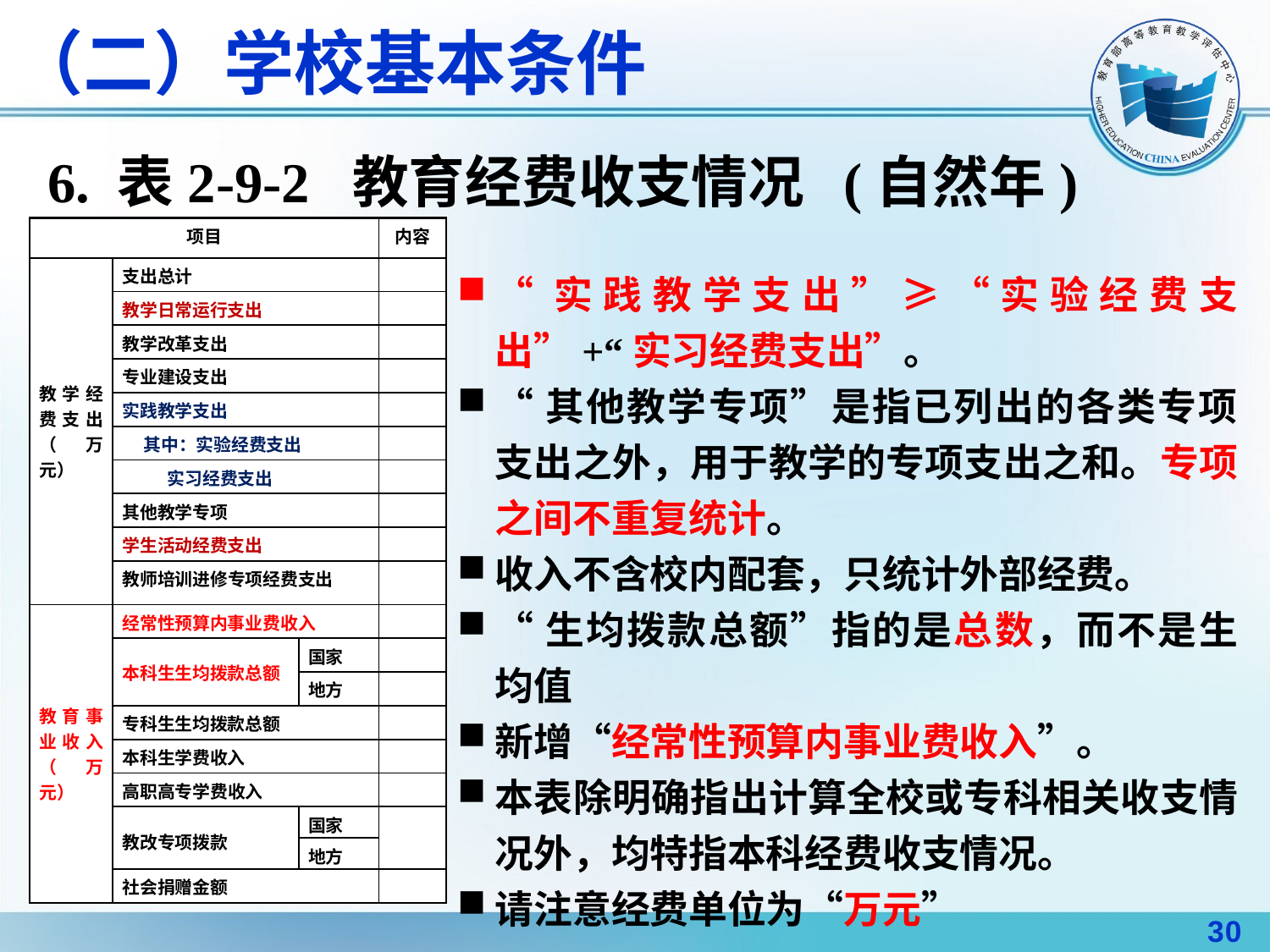

（二）学校基本条件
6. 表2-9-2  教育经费收支情况  (自然年)
| 项目 |  |  | 内容 |
| --- | --- | --- | --- |
| 教学经费支出（万元） | 支出总计 |  |  |
|  | 教学日常运行支出 |  |  |
|  | 教学改革支出 |  |  |
|  | 专业建设支出 |  |  |
|  | 实践教学支出 |  |  |
|  | 其中：实验经费支出 |  |  |
|  | 实习经费支出 |  |  |
|  | 其他教学专项 |  |  |
|  | 学生活动经费支出 |  |  |
|  | 教师培训进修专项经费支出 |  |  |
| 教育事业收入（万元） | 经常性预算内事业费收入 |  |  |
|  | 本科生生均拨款总额 | 国家 |  |
|  |  | 地方 |  |
|  | 专科生生均拨款总额 |  |  |
|  | 本科生学费收入 |  |  |
|  | 高职高专学费收入 |  |  |
|  | 教改专项拨款 | 国家 |  |
|  |  | 地方 |  |
|  | 社会捐赠金额 |  |  |
“实践教学支出”≥“实验经费支出”+“实习经费支出”。
“其他教学专项”是指已列出的各类专项支出之外，用于教学的专项支出之和。专项之间不重复统计。
收入不含校内配套，只统计外部经费。
“生均拨款总额”指的是总数，而不是生均值
新增“经常性预算内事业费收入”。
本表除明确指出计算全校或专科相关收支情况外，均特指本科经费收支情况。
请注意经费单位为“万元”